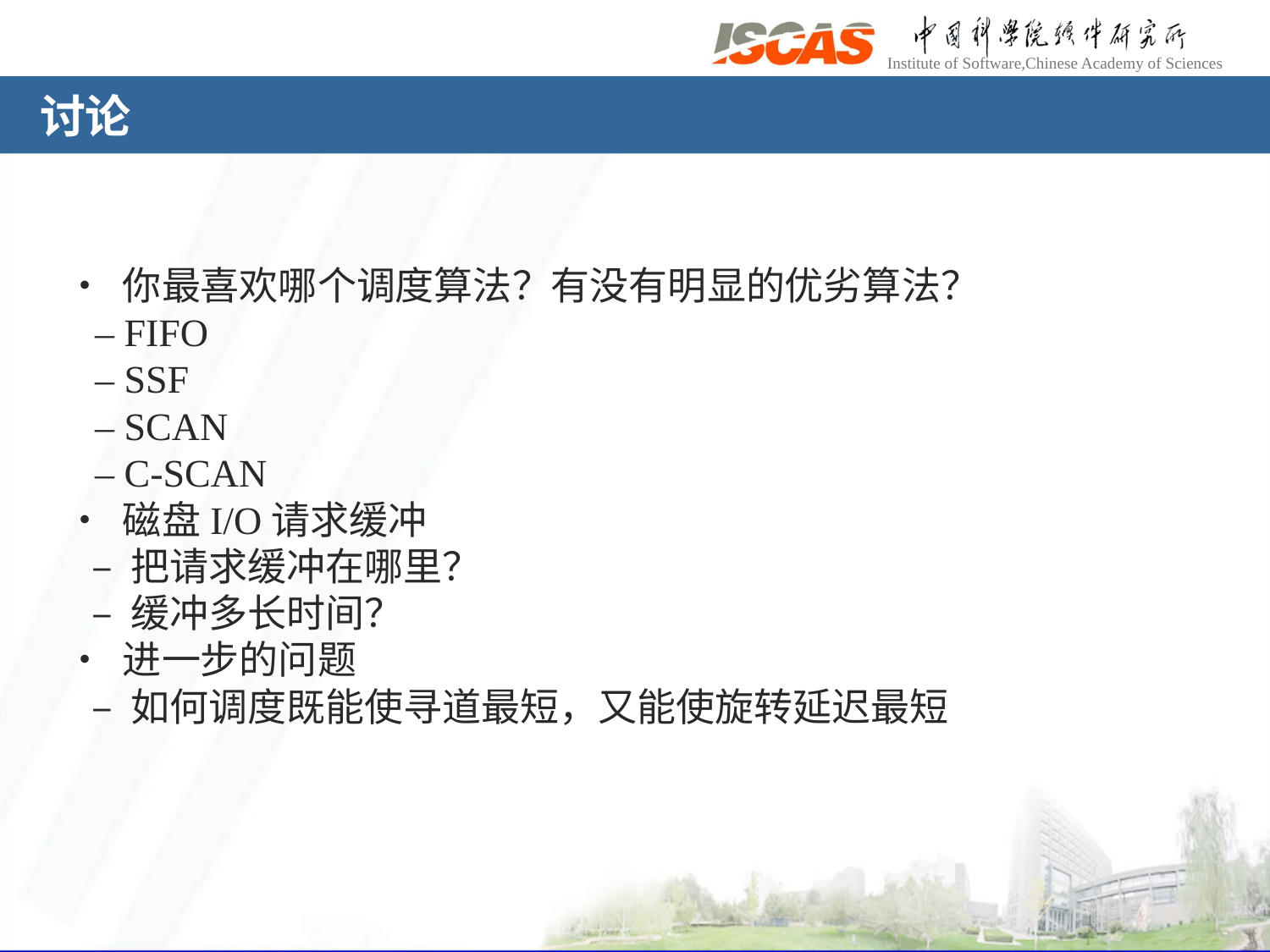

# 讨论
• 你最喜欢哪个调度算法？有没有明显的优劣算法？
   – FIFO
   – SSF
   – SCAN
   – C-SCAN
• 磁盘I/O请求缓冲
   – 把请求缓冲在哪里？
   – 缓冲多长时间？
• 进一步的问题
   – 如何调度既能使寻道最短，又能使旋转延迟最短